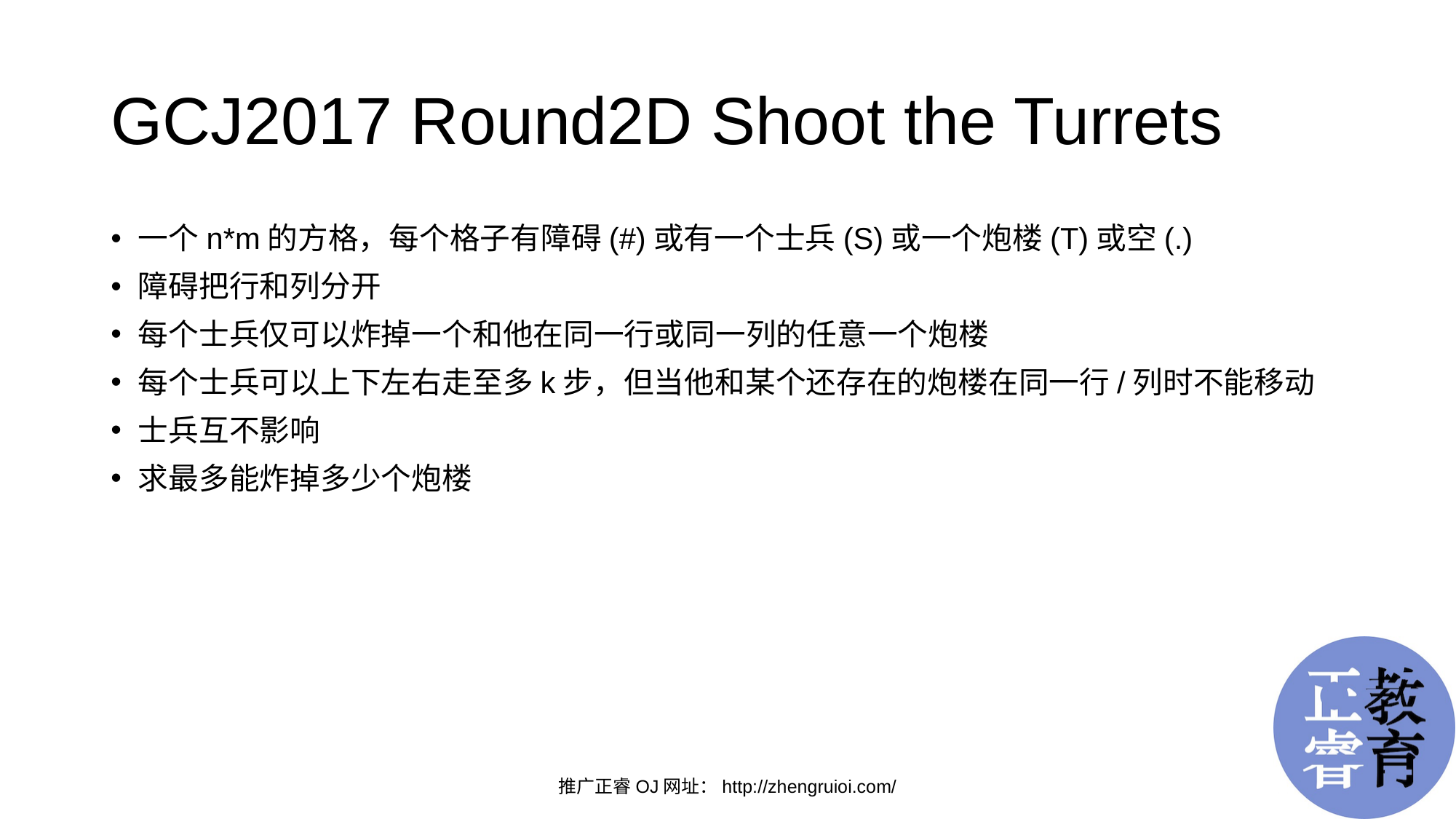

# GCJ2017 Round2D Shoot the Turrets
一个n*m的方格，每个格子有障碍(#)或有一个士兵(S)或一个炮楼(T)或空(.)
障碍把行和列分开
每个士兵仅可以炸掉一个和他在同一行或同一列的任意一个炮楼
每个士兵可以上下左右走至多k步，但当他和某个还存在的炮楼在同一行/列时不能移动
士兵互不影响
求最多能炸掉多少个炮楼